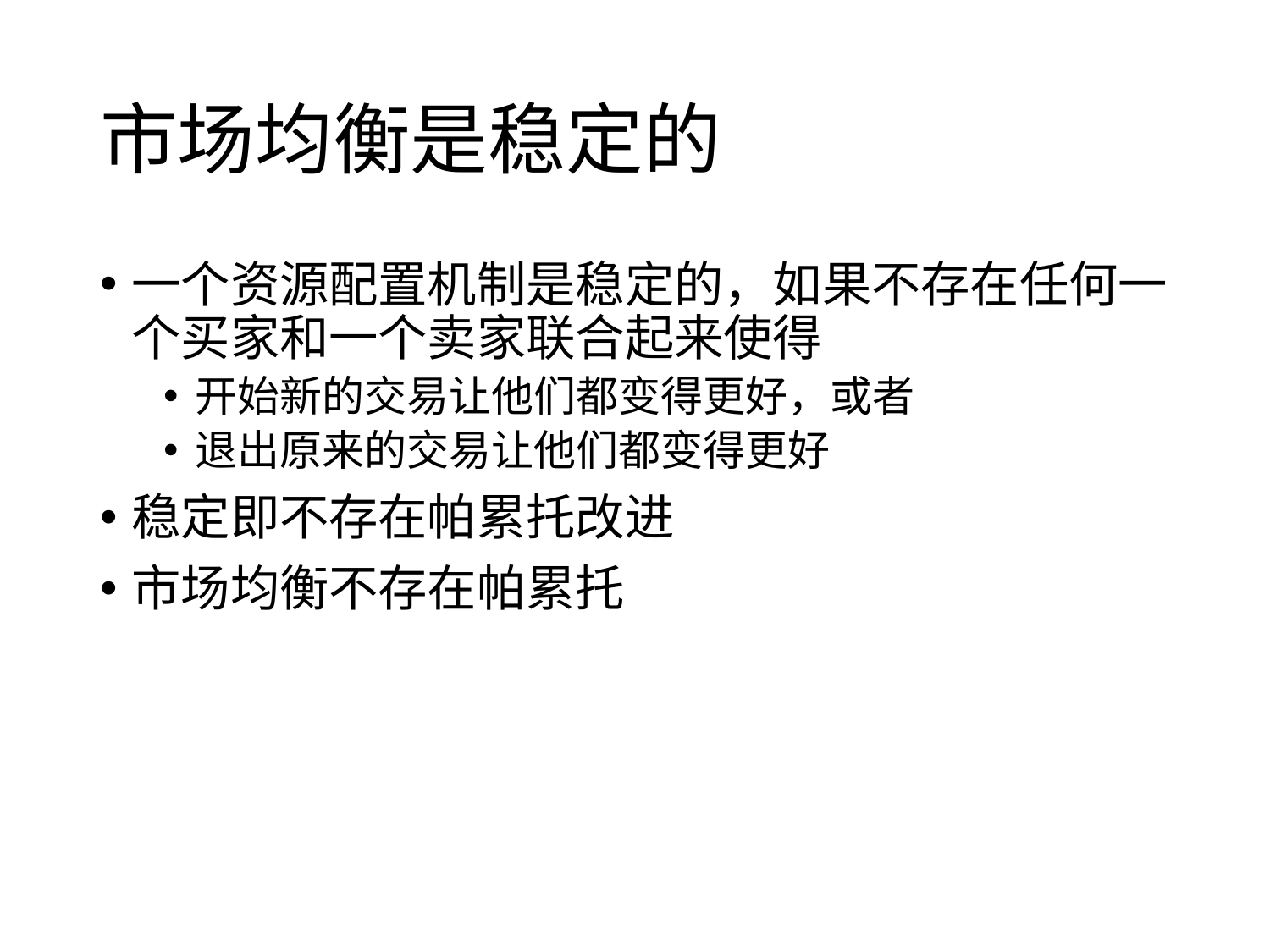

# 市场均衡是稳定的
一个资源配置机制是稳定的，如果不存在任何一个买家和一个卖家联合起来使得
开始新的交易让他们都变得更好，或者
退出原来的交易让他们都变得更好
稳定即不存在帕累托改进
市场均衡不存在帕累托